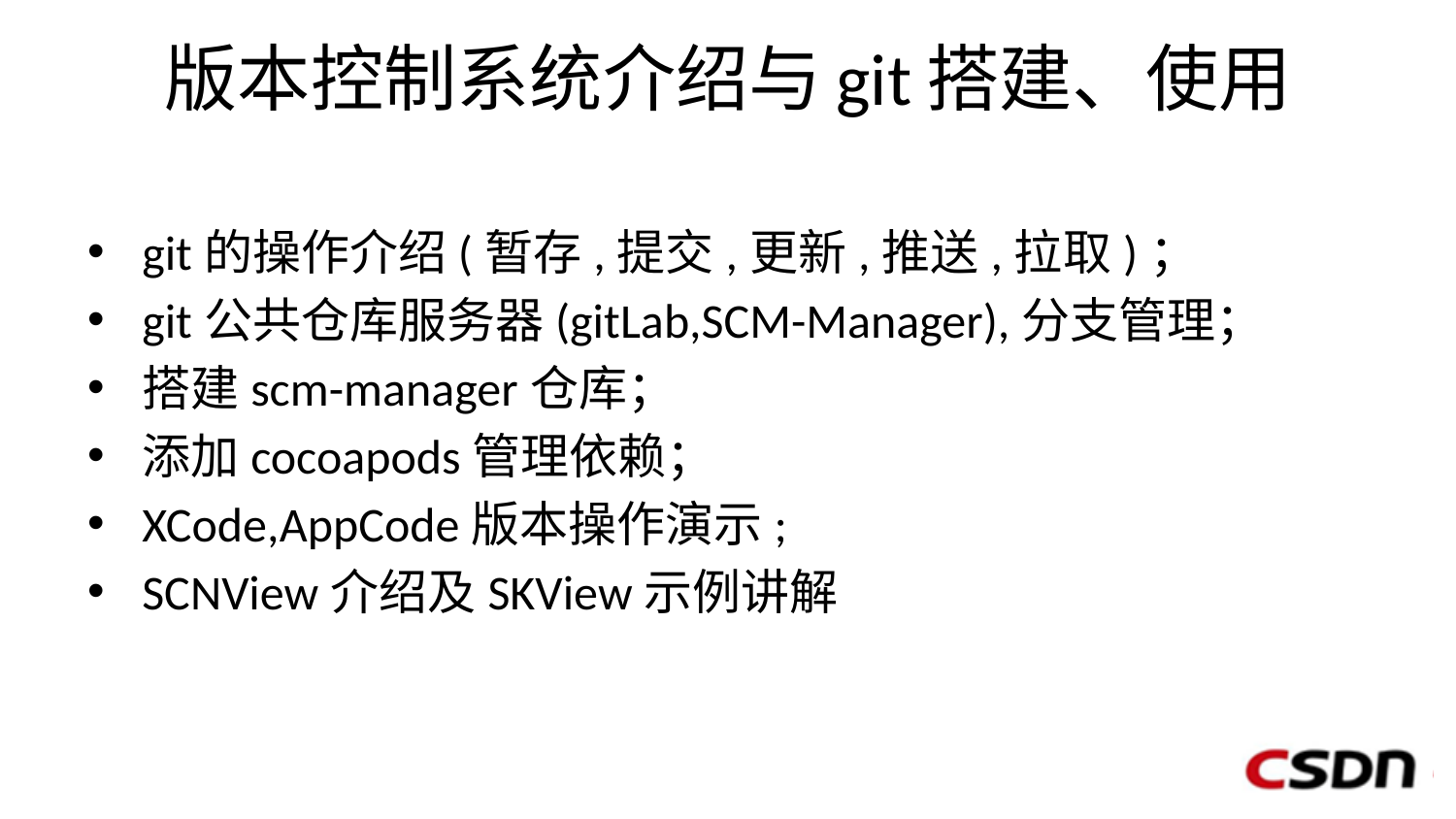

# 版本控制系统介绍与git搭建、使用
git的操作介绍(暂存,提交,更新,推送,拉取)；
git公共仓库服务器(gitLab,SCM-Manager),分支管理；
搭建scm-manager仓库；
添加cocoapods管理依赖；
XCode,AppCode版本操作演示;
SCNView介绍及SKView示例讲解